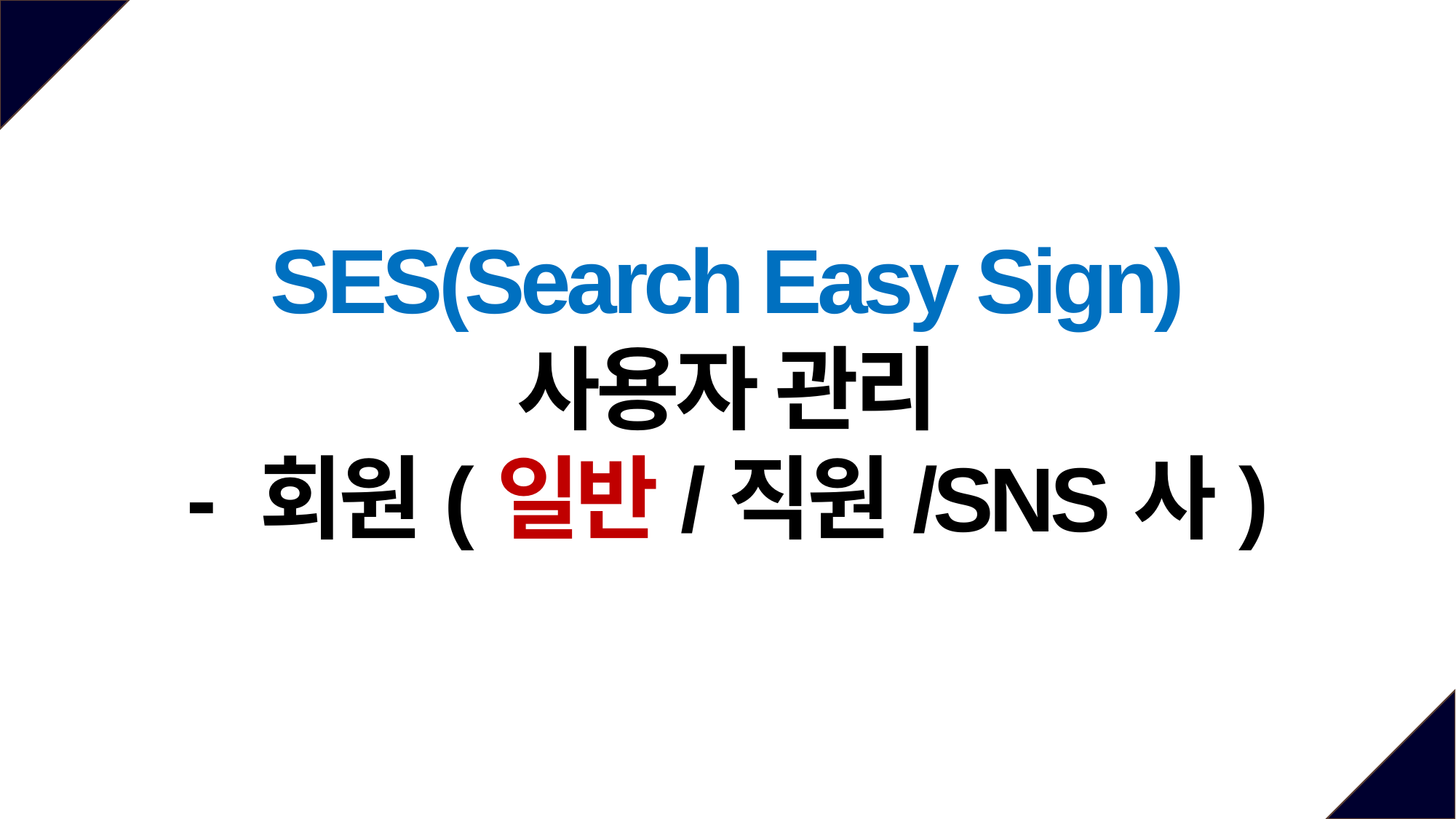

SES(Search Easy Sign)
사용자 관리
- 회원(일반/직원/SNS사)